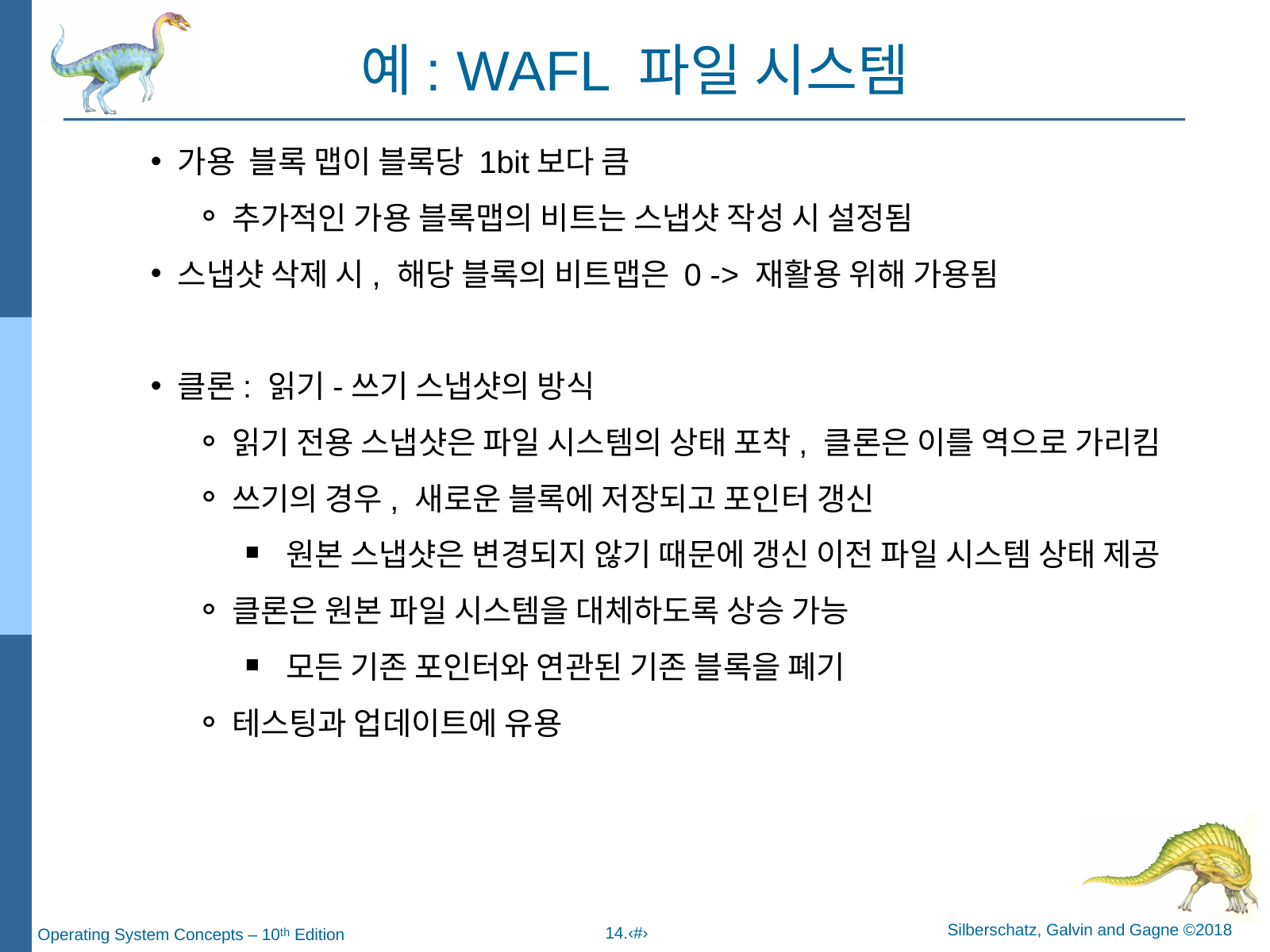

예: WAFL 파일 시스템

가용  블록 맵이 블록당 1bit보다 큼
추가적인 가용 블록맵의 비트는 스냅샷 작성 시 설정됨
스냅샷 삭제 시, 해당 블록의 비트맵은 0 -> 재활용 위해 가용됨

클론: 읽기-쓰기 스냅샷의 방식
읽기 전용 스냅샷은 파일 시스템의 상태 포착, 클론은 이를 역으로 가리킴
쓰기의 경우, 새로운 블록에 저장되고 포인터 갱신
원본 스냅샷은 변경되지 않기 때문에 갱신 이전 파일 시스템 상태 제공
클론은 원본 파일 시스템을 대체하도록 상승 가능
모든 기존 포인터와 연관된 기존 블록을 폐기
테스팅과 업데이트에 유용

Silberschatz, Galvin and Gagne ©2018
14.‹#›
Operating System Concepts – 10ᵗʰ Edition